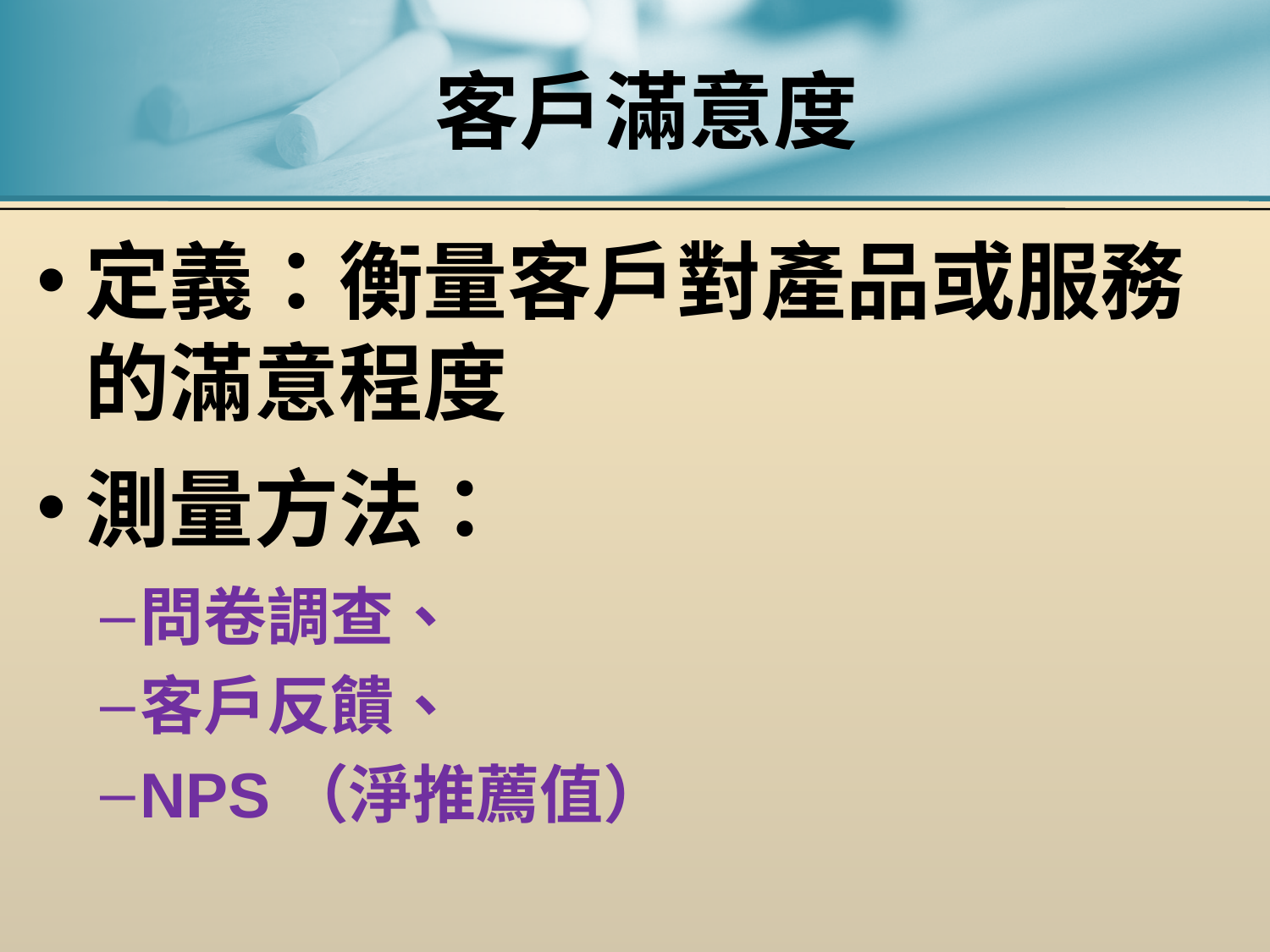

# 客戶滿意度
定義：衡量客戶對產品或服務的滿意程度
測量方法：
問卷調查、
客戶反饋、
NPS（淨推薦值）